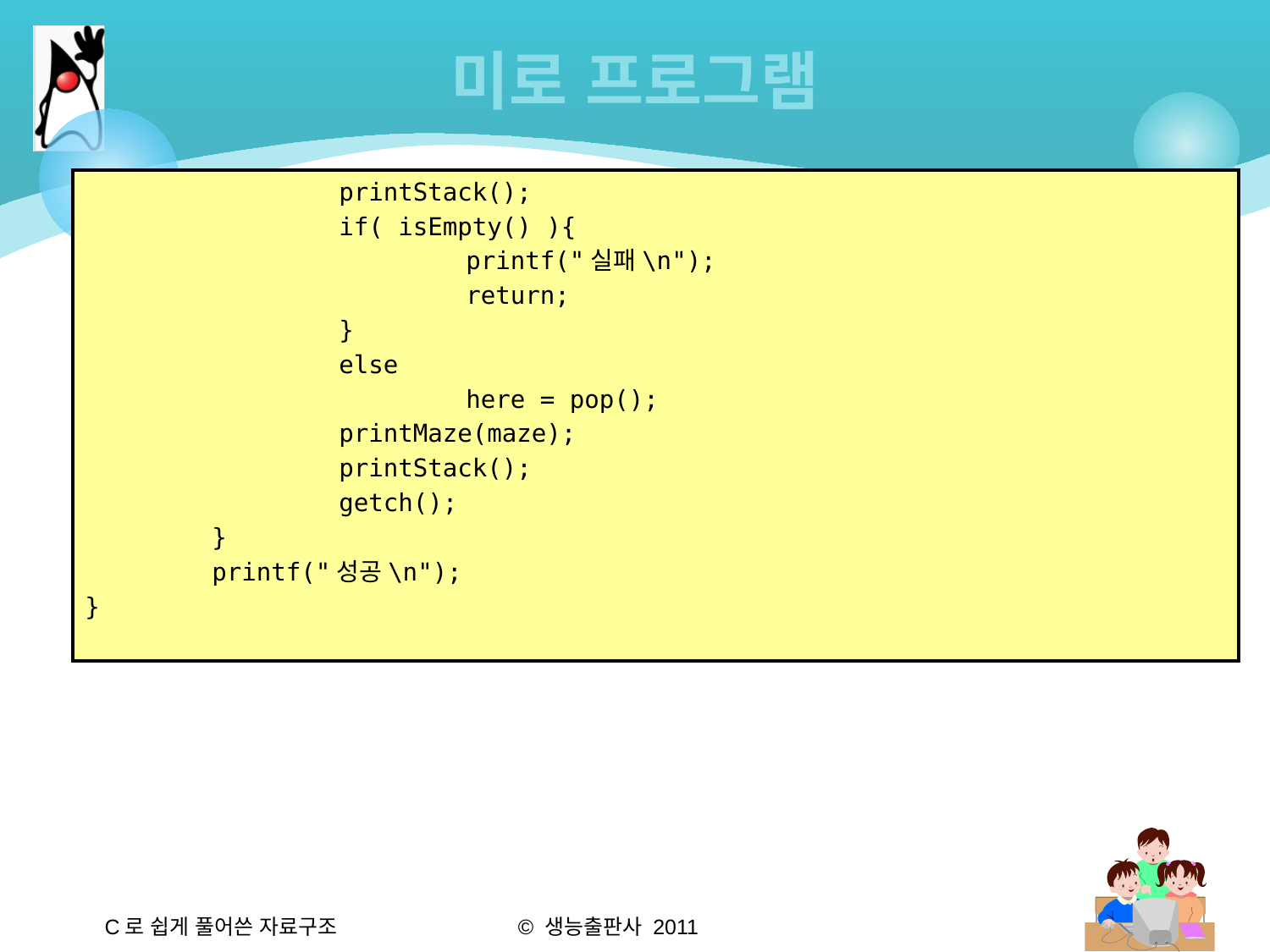

# 미로 프로그램
		printStack();
		if( isEmpty() ){
			printf("실패\n");
			return;
		}
		else
			here = pop();
		printMaze(maze);
		printStack();
		getch();
	}
	printf("성공\n");
}